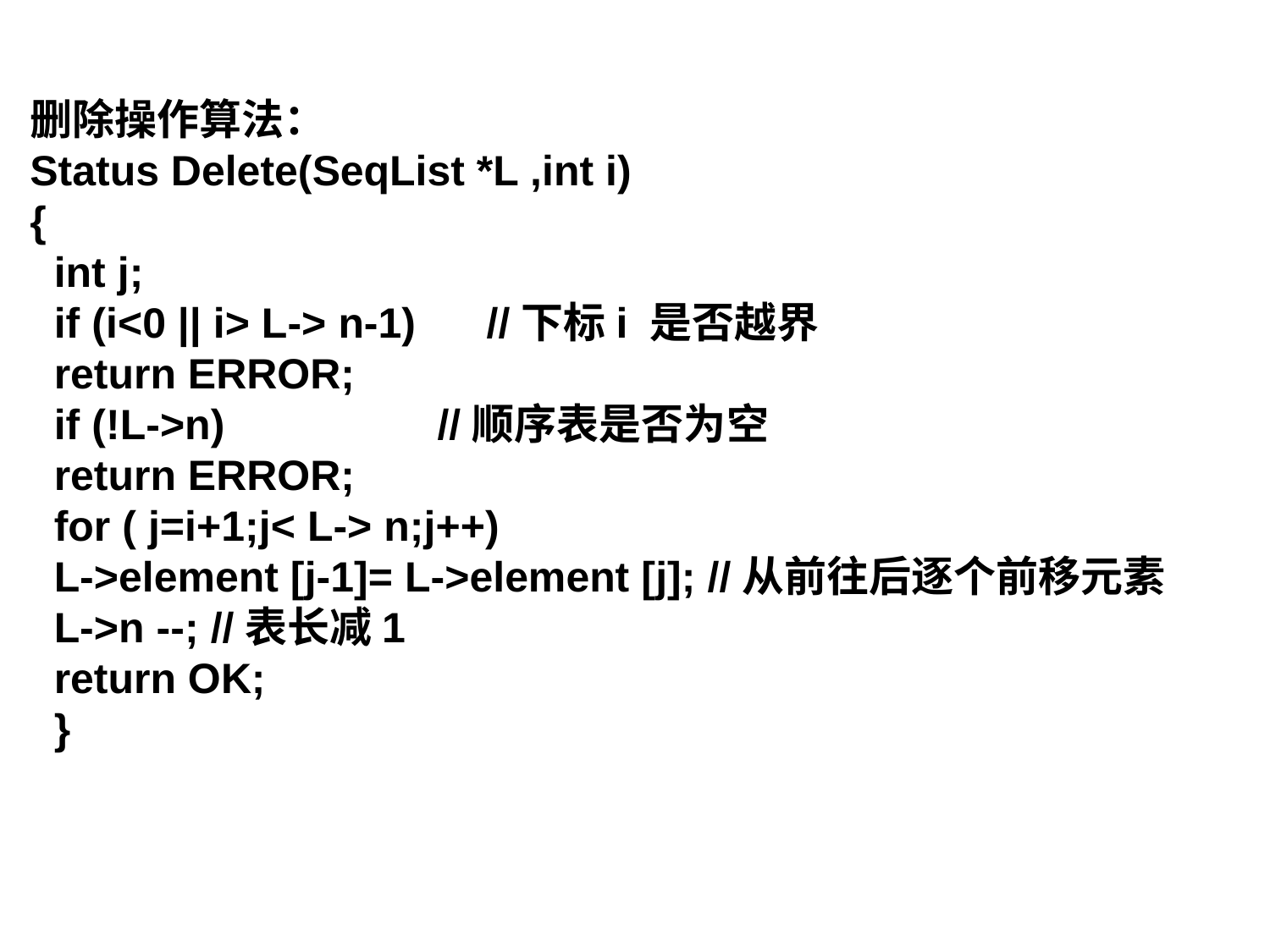

删除操作算法：
Status Delete(SeqList *L ,int i)
{
int j;
if (i<0 || i> L-> n-1)      //下标i 是否越界
return ERROR;
if (!L->n)                  //顺序表是否为空
return ERROR;
for ( j=i+1;j< L-> n;j++)
L->element [j-1]= L->element [j]; //从前往后逐个前移元素
L->n --; //表长减1
return OK;
}